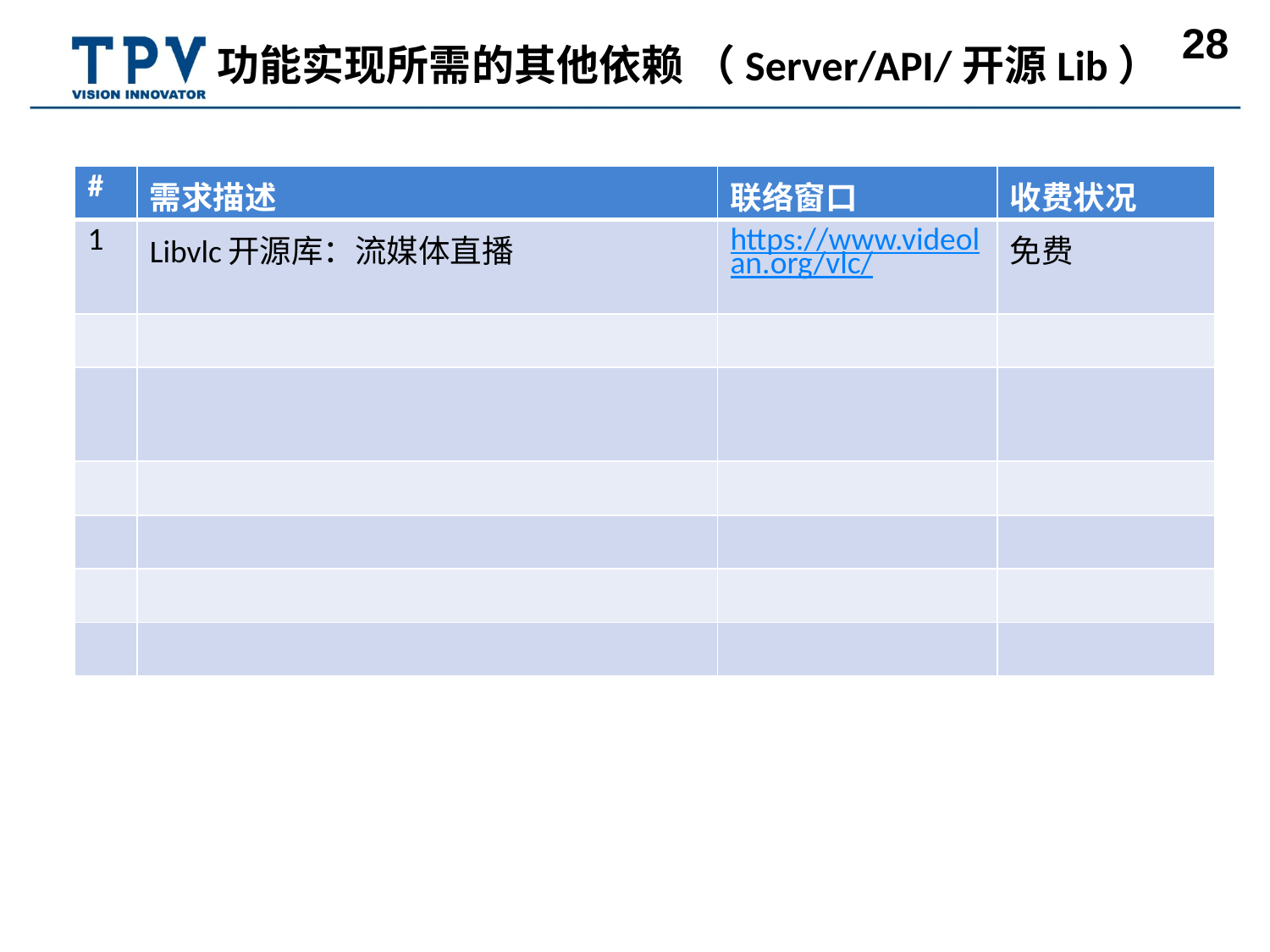

功能实现所需的其他依赖 （Server/API/开源Lib）
| # | 需求描述 | 联络窗口 | 收费状况 |
| --- | --- | --- | --- |
| 1 | Libvlc开源库：流媒体直播 | https://www.videolan.org/vlc/ | 免费 |
|  |  |  |  |
|  |  |  |  |
|  |  |  |  |
|  |  |  |  |
|  |  |  |  |
|  |  |  |  |